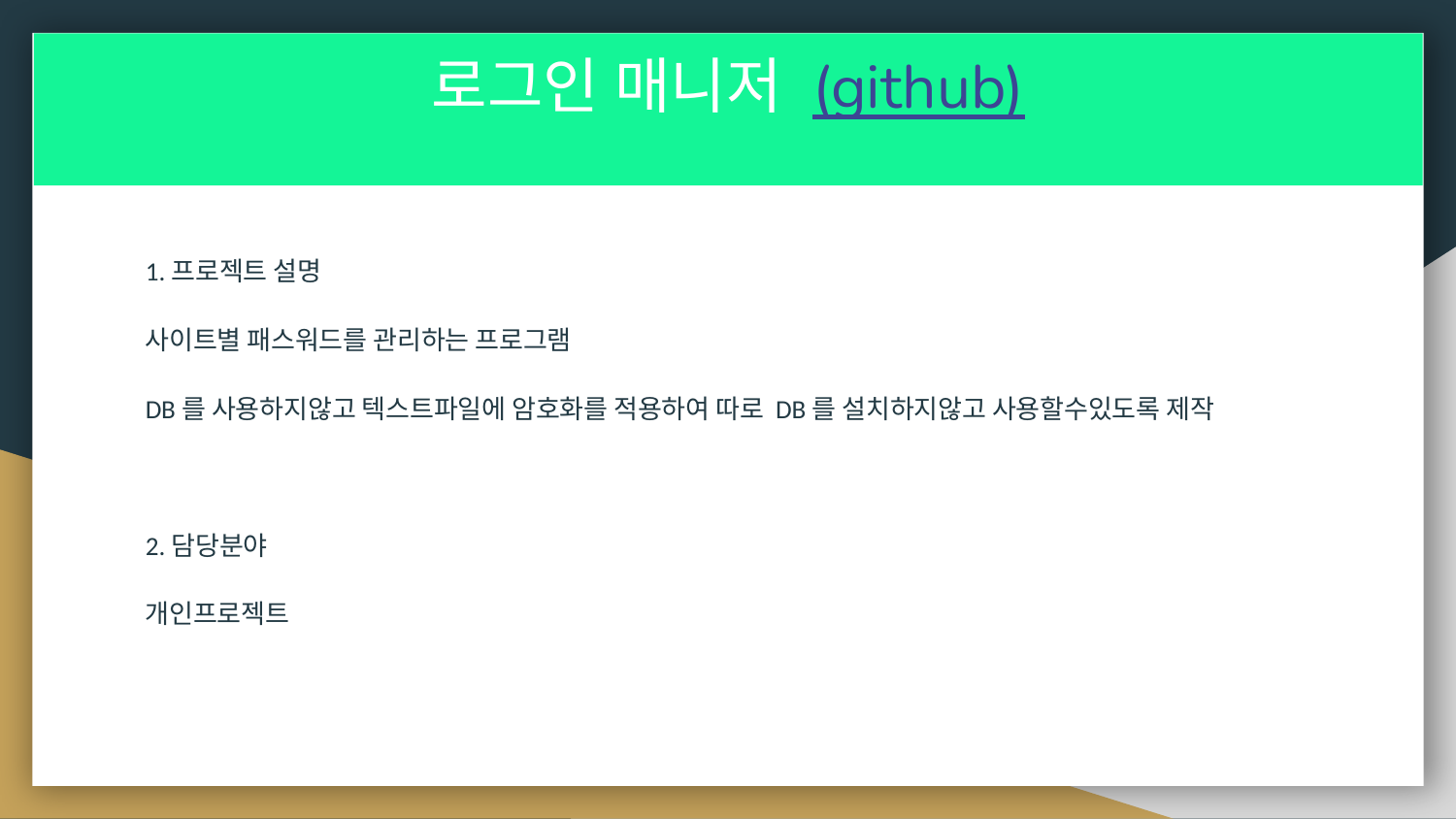

# 로그인 매니저 (github)
1.프로젝트 설명
사이트별 패스워드를 관리하는 프로그램
DB를 사용하지않고 텍스트파일에 암호화를 적용하여 따로 DB를 설치하지않고 사용할수있도록 제작

2.담당분야
개인프로젝트